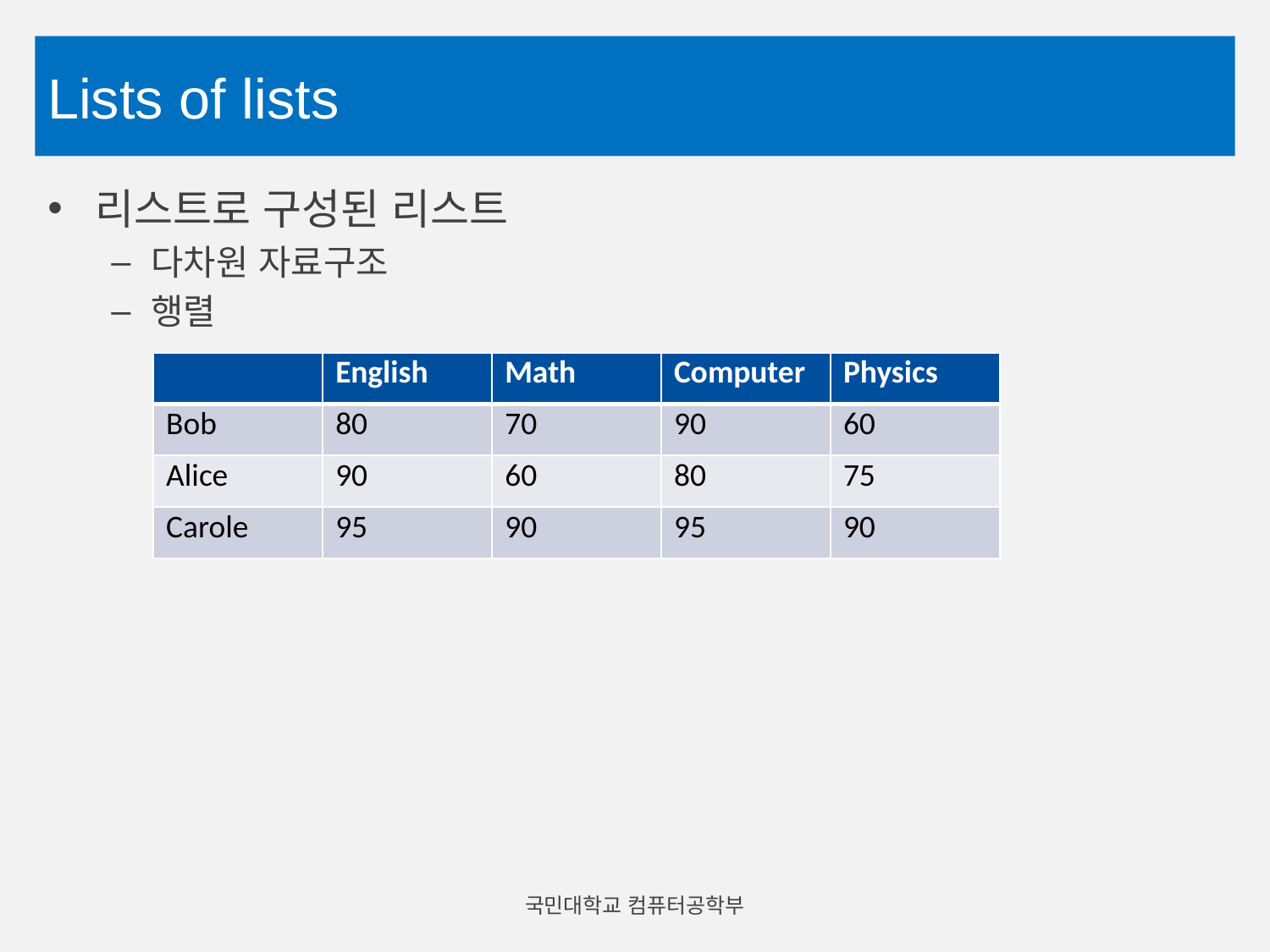

# Lists of lists
리스트로 구성된 리스트
다차원 자료구조
행렬
|  | English | Math | Computer | Physics |
| --- | --- | --- | --- | --- |
| Bob | 80 | 70 | 90 | 60 |
| Alice | 90 | 60 | 80 | 75 |
| Carole | 95 | 90 | 95 | 90 |
국민대학교 컴퓨터공학부